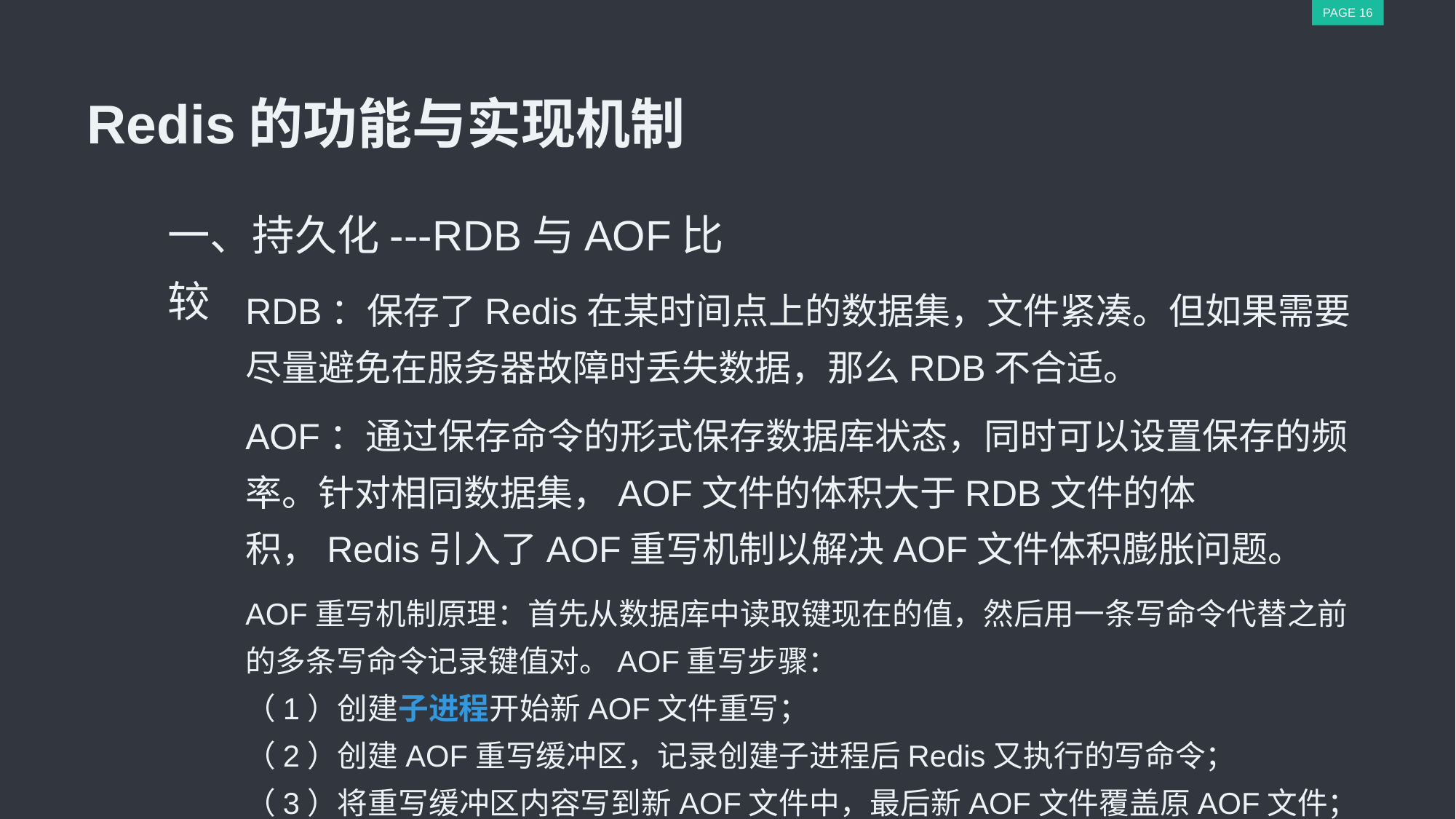

PAGE 16
Redis的功能与实现机制
一、持久化---RDB与AOF比较
RDB：保存了Redis在某时间点上的数据集，文件紧凑。但如果需要尽量避免在服务器故障时丢失数据，那么RDB不合适。
AOF：通过保存命令的形式保存数据库状态，同时可以设置保存的频率。针对相同数据集，AOF文件的体积大于RDB文件的体积，Redis引入了AOF重写机制以解决AOF文件体积膨胀问题。
AOF重写机制原理：首先从数据库中读取键现在的值，然后用一条写命令代替之前的多条写命令记录键值对。AOF重写步骤：
（1）创建子进程开始新AOF文件重写；
（2）创建AOF重写缓冲区，记录创建子进程后Redis又执行的写命令；
（3）将重写缓冲区内容写到新AOF文件中，最后新AOF文件覆盖原AOF文件；